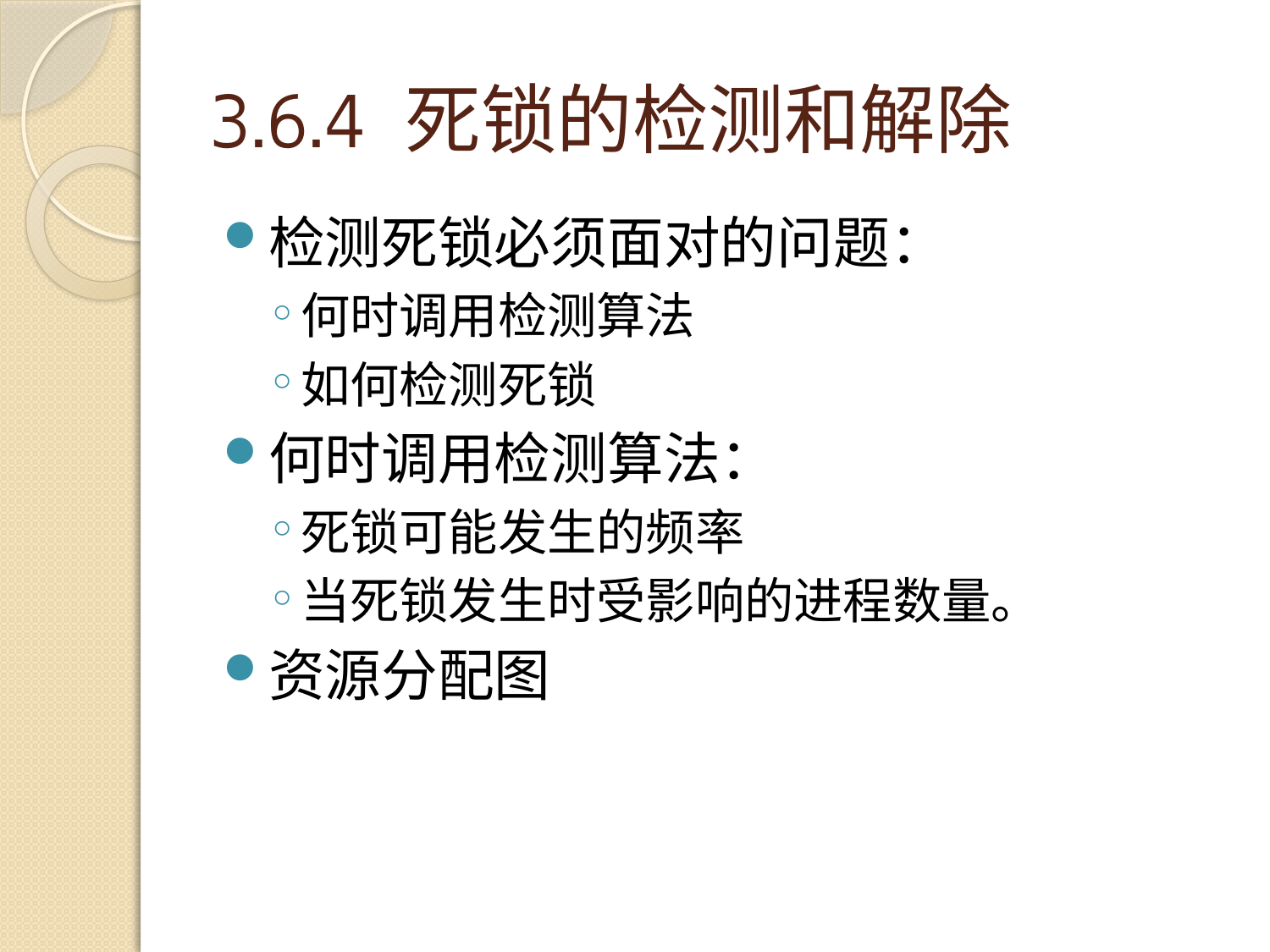

# 3.6.4 死锁的检测和解除
检测死锁必须面对的问题：
何时调用检测算法
如何检测死锁
何时调用检测算法：
死锁可能发生的频率
当死锁发生时受影响的进程数量。
资源分配图